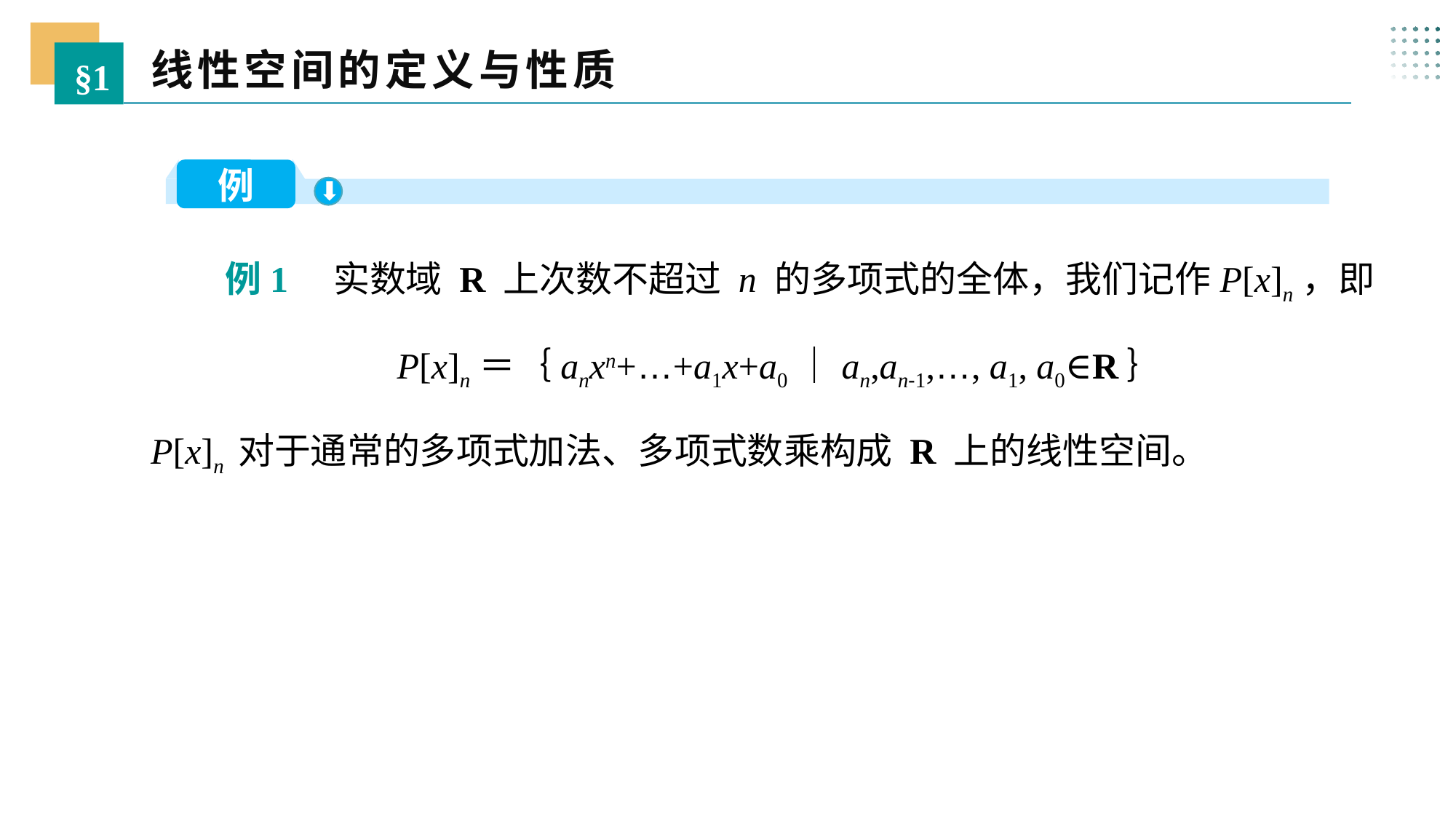

线性空间的定义与性质
§1

例

        例1    实数域 R 上次数不超过 n 的多项式的全体，我们记作P[x]n，即
P[x]n＝｛anxn+…+a1x+a0｜an,an-1,…, a1, a0∈R｝
P[x]n 对于通常的多项式加法、多项式数乘构成 R 上的线性空间。